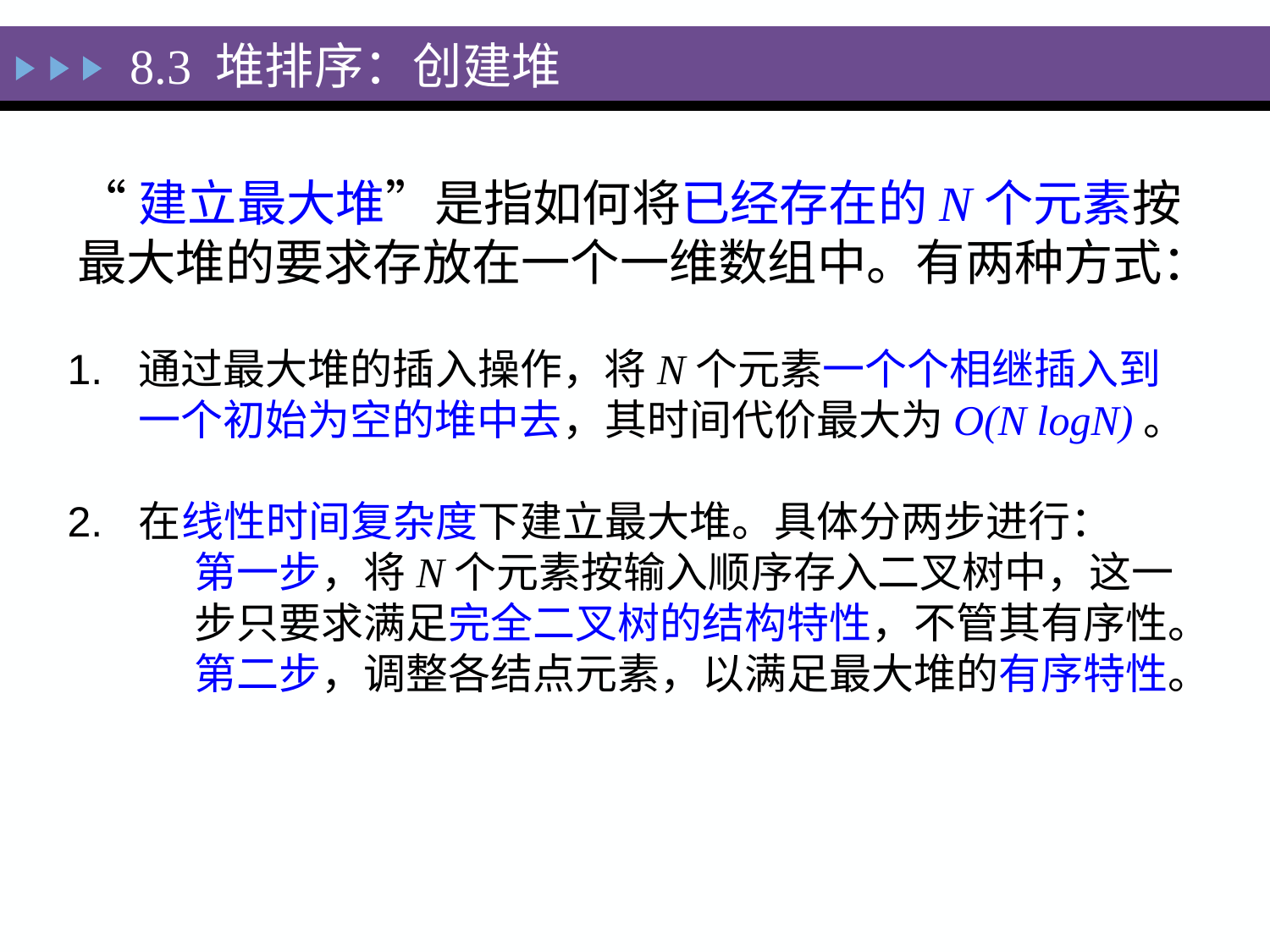

# 8.3 堆排序：创建堆
“建立最大堆”是指如何将已经存在的N个元素按最大堆的要求存放在一个一维数组中。有两种方式：
通过最大堆的插入操作，将N个元素一个个相继插入到一个初始为空的堆中去，其时间代价最大为O(N logN)。

在线性时间复杂度下建立最大堆。具体分两步进行：
	第一步，将N个元素按输入顺序存入二叉树中，这一	步只要求满足完全二叉树的结构特性，不管其有序性。
	第二步，调整各结点元素，以满足最大堆的有序特性。